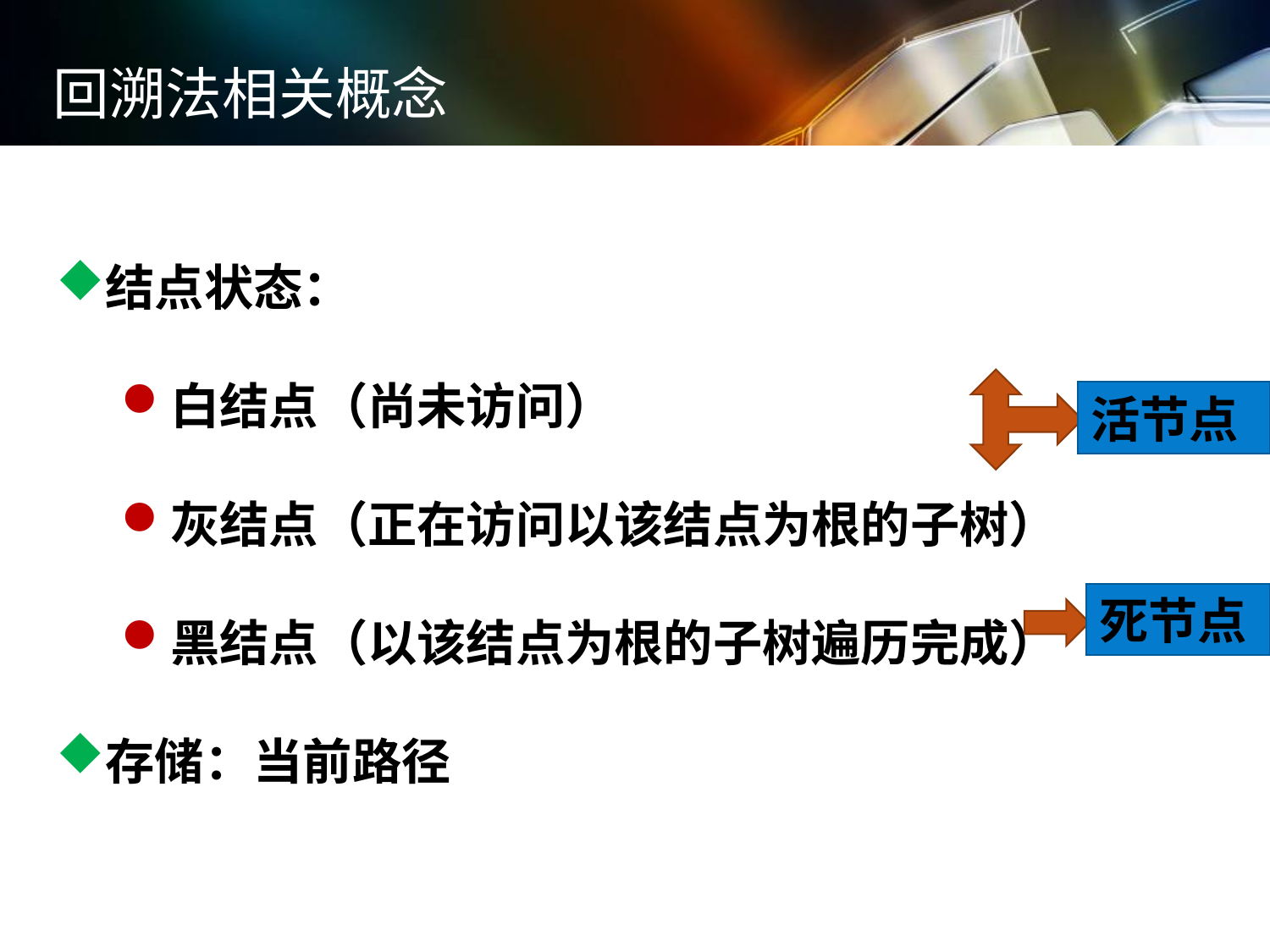

回溯法相关概念
结点状态：
白结点（尚未访问）
灰结点（正在访问以该结点为根的子树）
黑结点（以该结点为根的子树遍历完成）
存储：当前路径

活节点
死节点